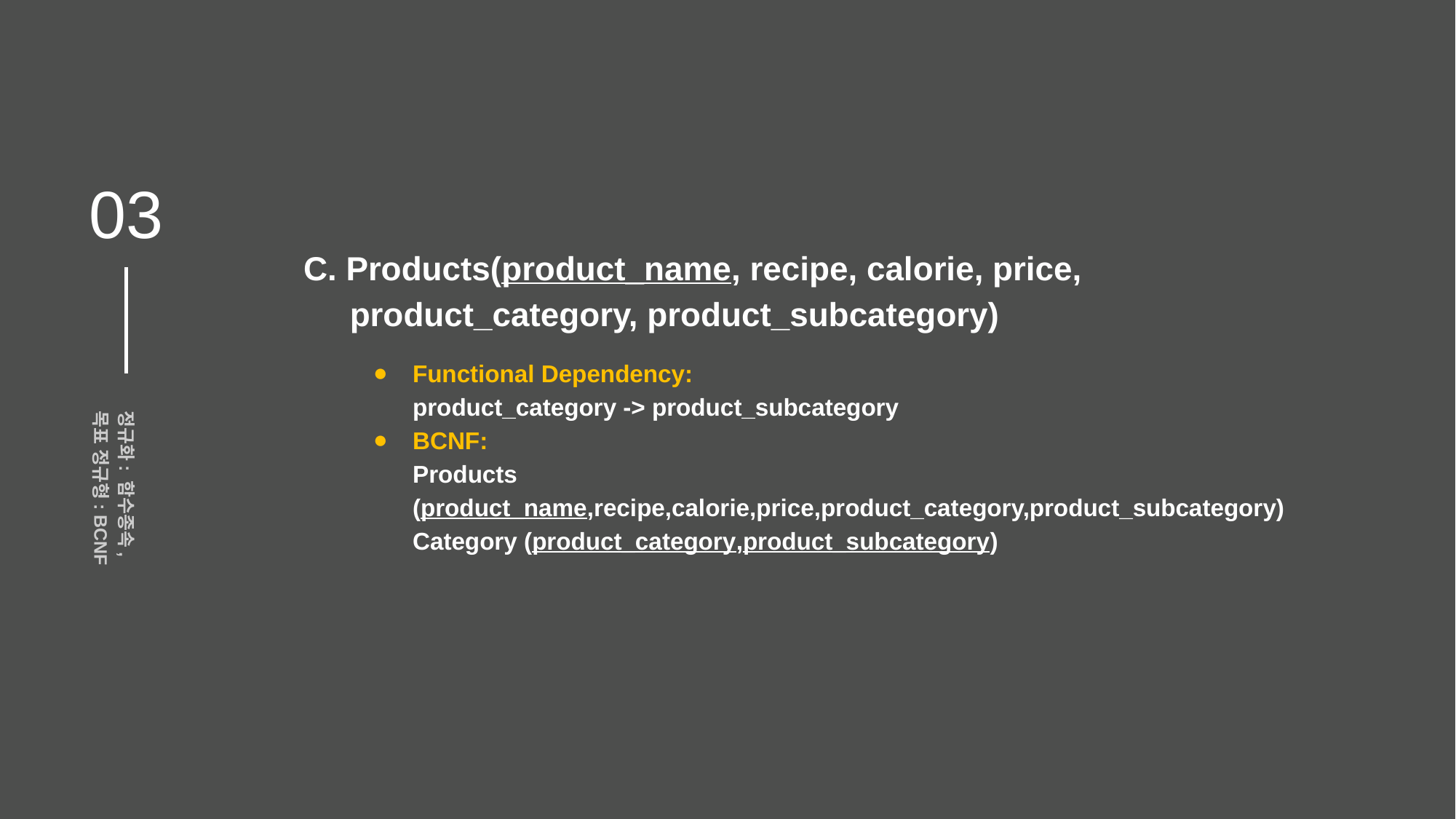

03
C. Products(product_name, recipe, calorie, price,
     product_category, product_subcategory)

Functional Dependency:
product_category -> product_subcategory
BCNF:
Products (product_name,recipe,calorie,price,product_category,product_subcategory)
Category (product_category,product_subcategory)
정규화: 함수종속,
목표 정규형: BCNF